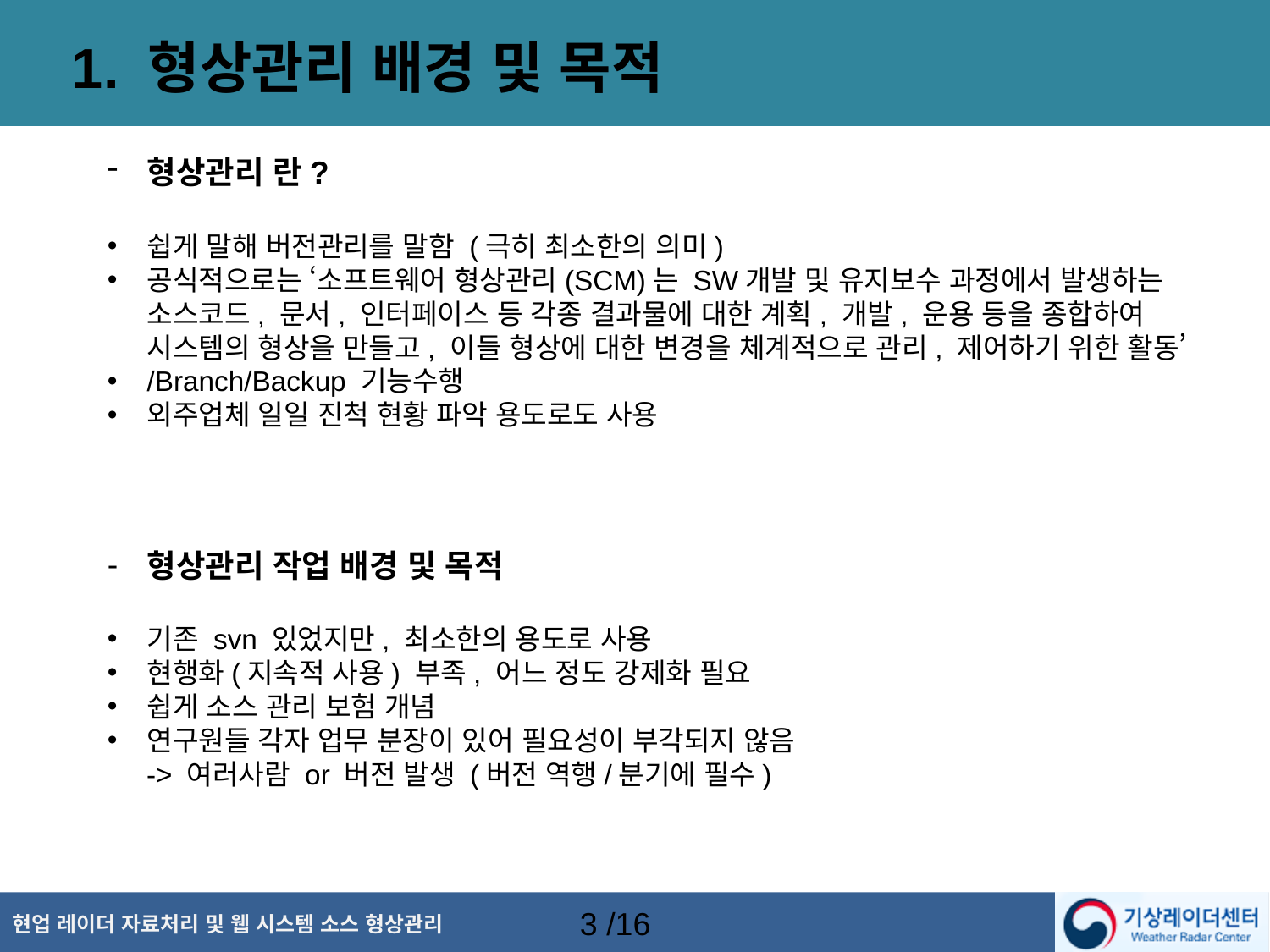

1. 형상관리 배경 및 목적
형상관리 란?

쉽게 말해 버전관리를 말함 (극히 최소한의 의미)
공식적으로는 ‘소프트웨어 형상관리(SCM)는 SW개발 및 유지보수 과정에서 발생하는 소스코드, 문서, 인터페이스 등 각종 결과물에 대한 계획, 개발, 운용 등을 종합하여 시스템의 형상을 만들고, 이들 형상에 대한 변경을 체계적으로 관리, 제어하기 위한 활동’
/Branch/Backup 기능수행
외주업체 일일 진척 현황 파악 용도로도 사용

형상관리 작업 배경 및 목적

기존 svn 있었지만, 최소한의 용도로 사용
현행화(지속적 사용) 부족, 어느 정도 강제화 필요
쉽게 소스 관리 보험 개념
연구원들 각자 업무 분장이 있어 필요성이 부각되지 않음
     -> 여러사람 or 버전 발생 (버전 역행/분기에 필수)
3